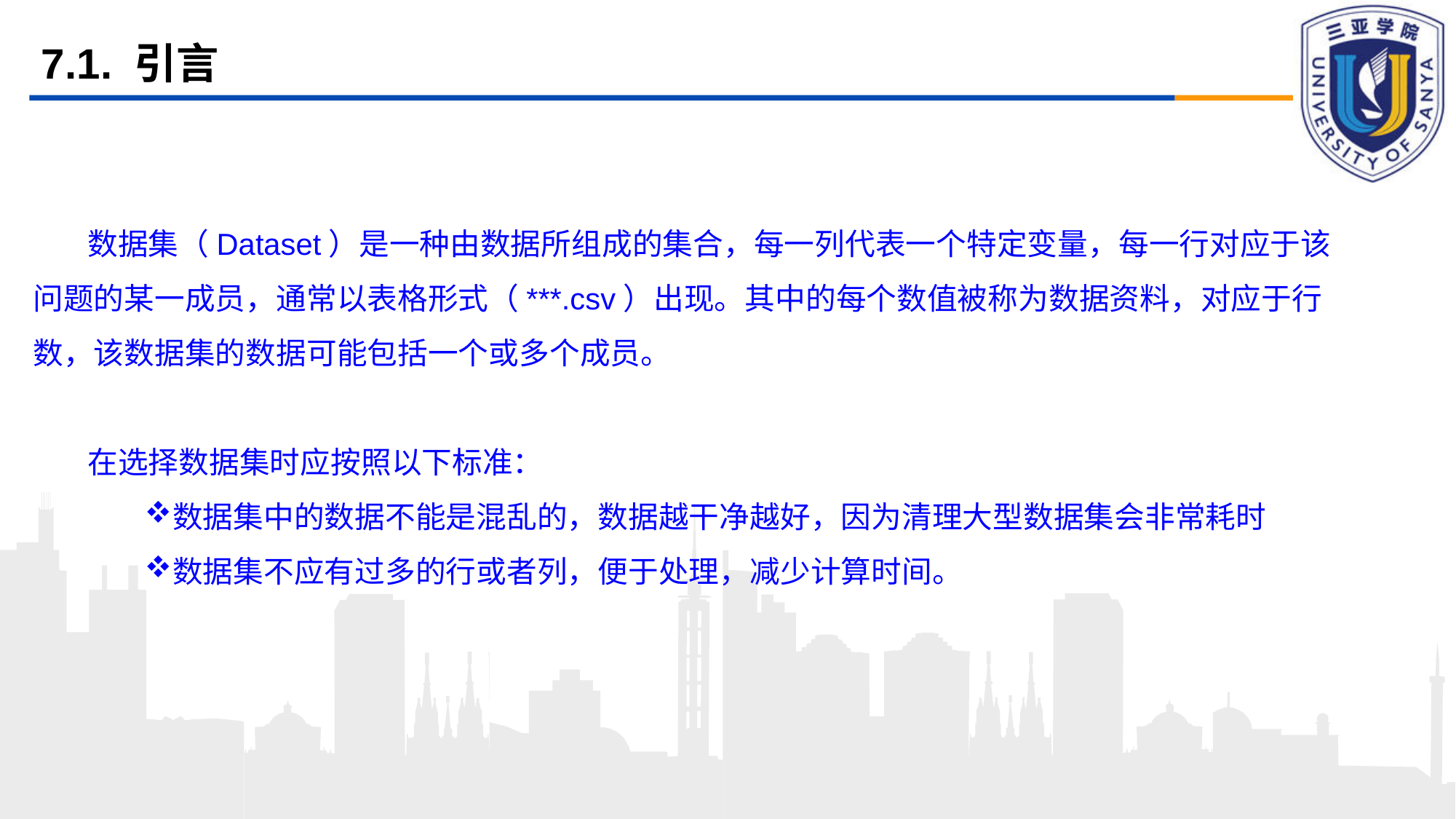

# 7.1. 引言
数据集（Dataset）是一种由数据所组成的集合，每一列代表一个特定变量，每一行对应于该问题的某一成员，通常以表格形式（***.csv）出现。其中的每个数值被称为数据资料，对应于行数，该数据集的数据可能包括一个或多个成员。

在选择数据集时应按照以下标准：
数据集中的数据不能是混乱的，数据越干净越好，因为清理大型数据集会非常耗时
数据集不应有过多的行或者列，便于处理，减少计算时间。